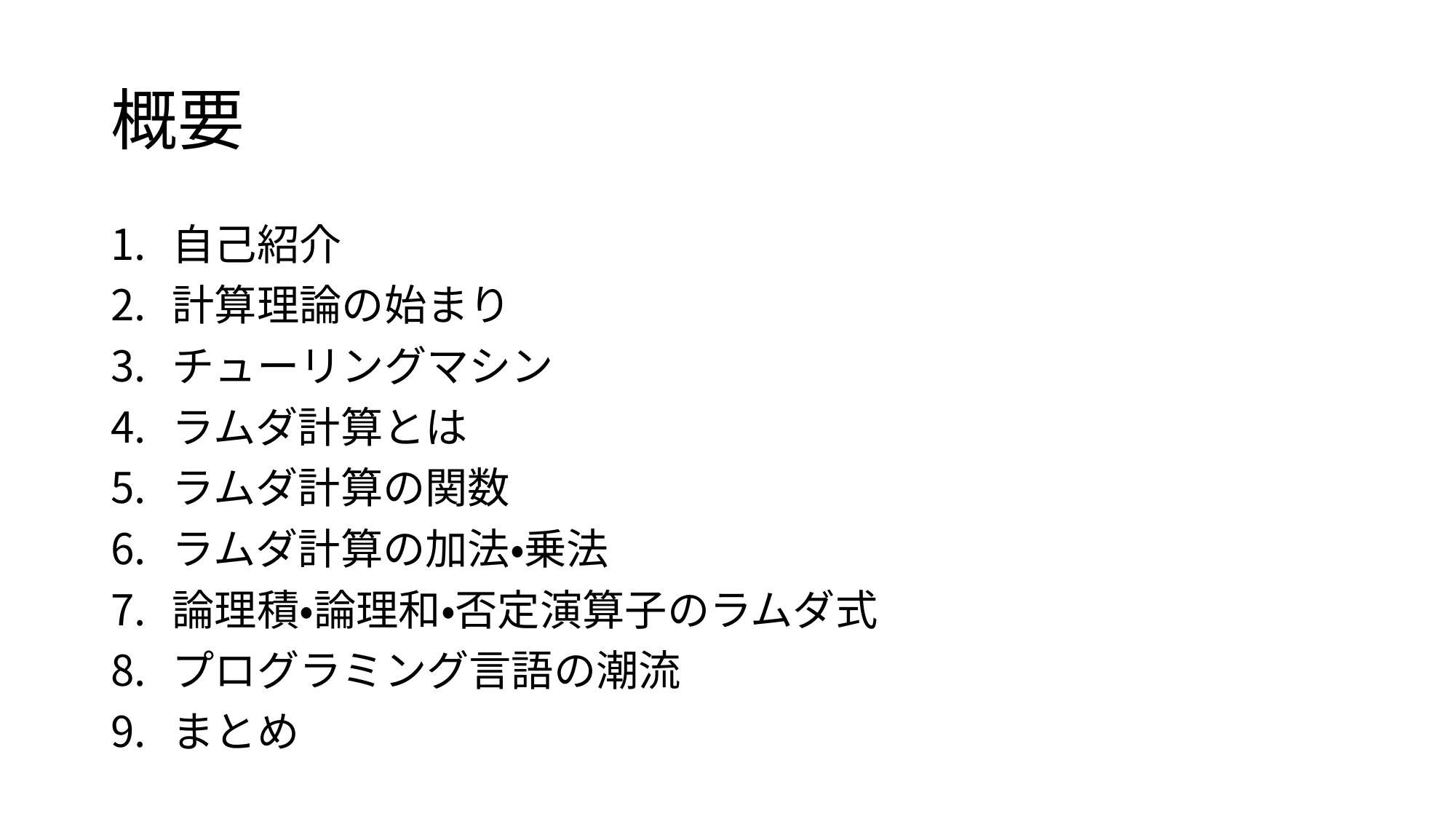

# 概要
自己紹介
計算理論の始まり
チューリングマシン
ラムダ計算とは
ラムダ計算の関数
ラムダ計算の加法・乗法
論理積・論理和・否定演算子のラムダ式
プログラミング言語の潮流
まとめ